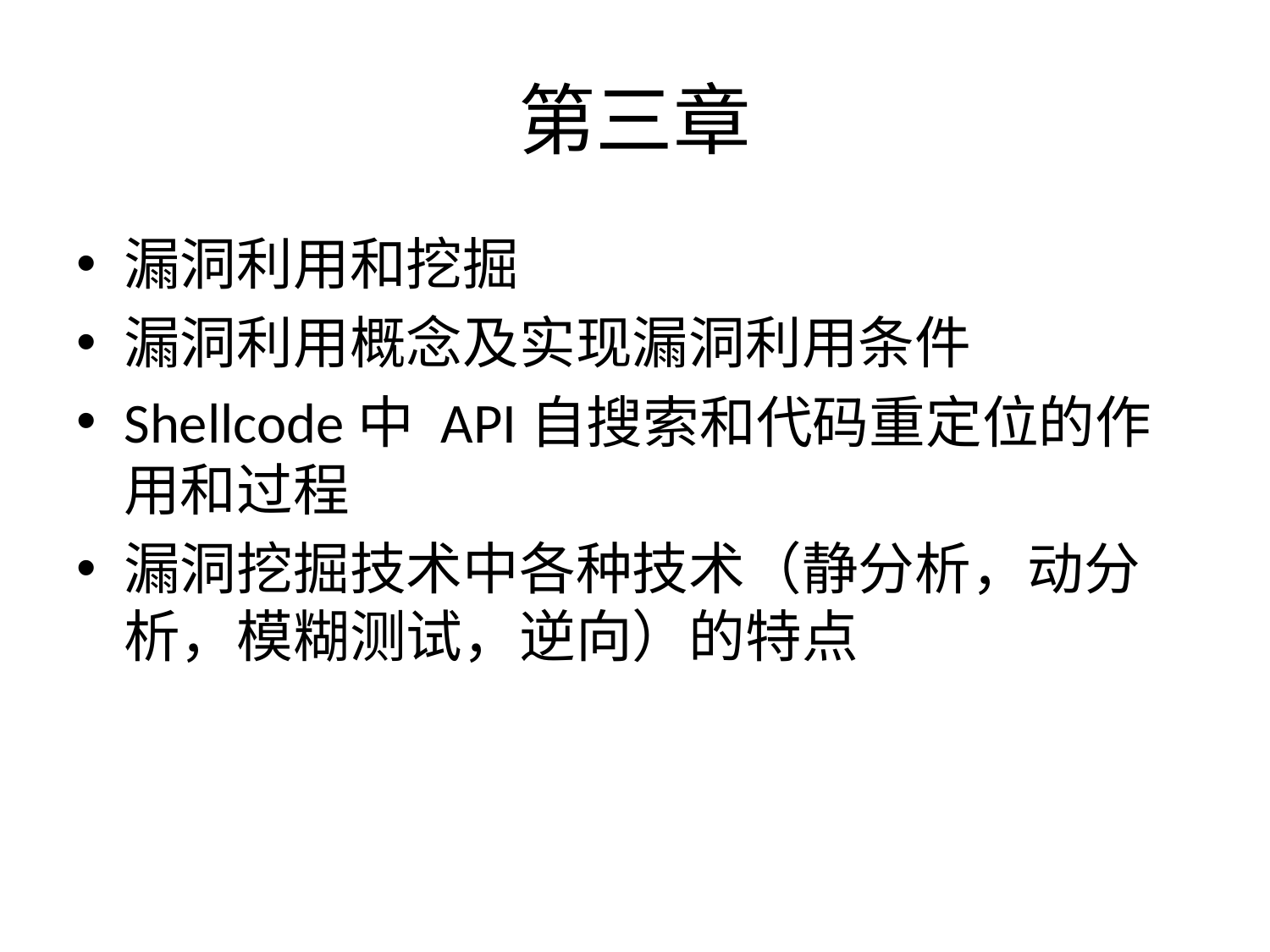

# 第三章
漏洞利用和挖掘
漏洞利用概念及实现漏洞利用条件
Shellcode中 API自搜索和代码重定位的作用和过程
漏洞挖掘技术中各种技术（静分析，动分析，模糊测试，逆向）的特点